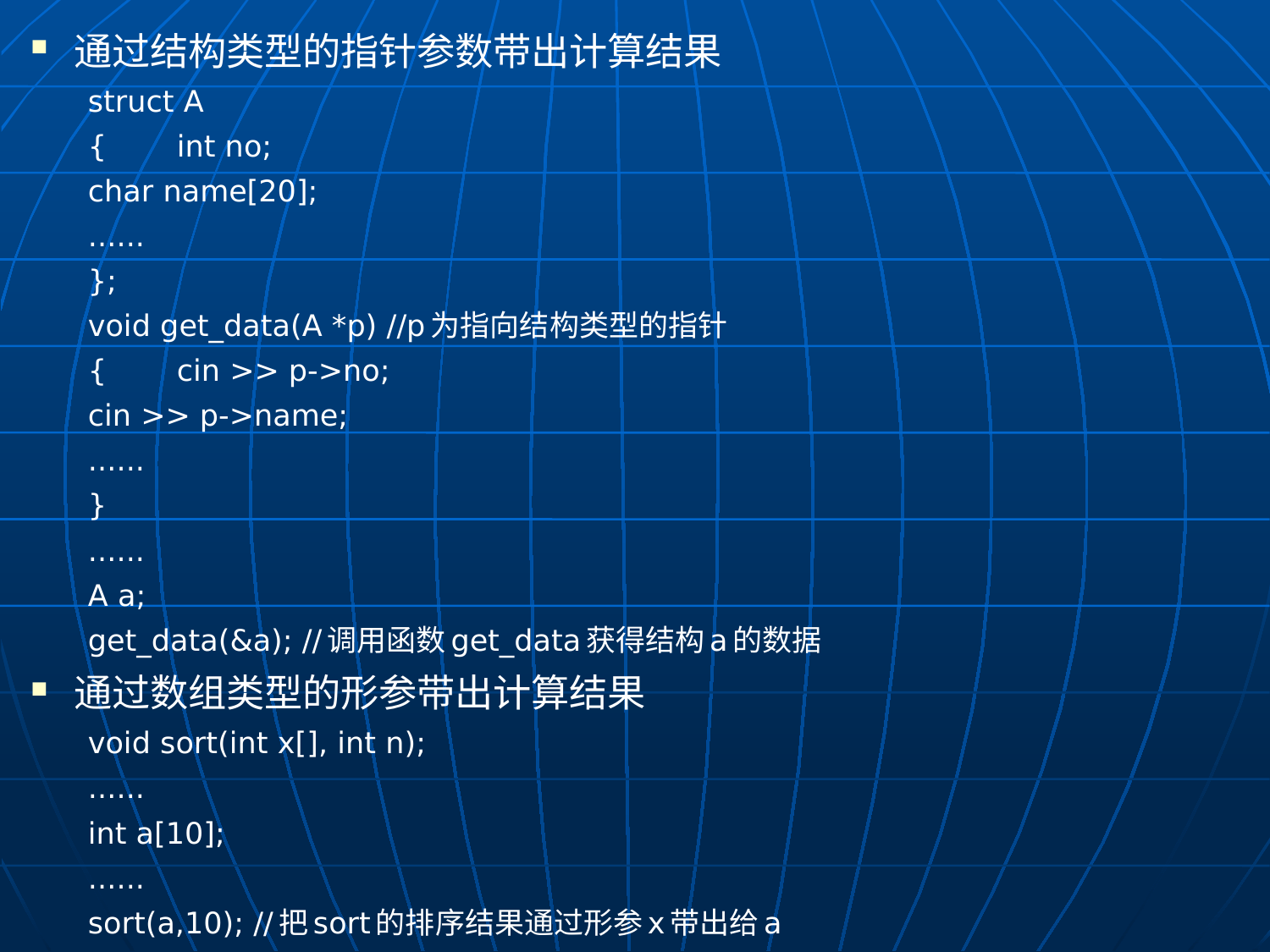

通过结构类型的指针参数带出计算结果
struct A
{	int no;
	char name[20];
	......
};
void get_data(A *p) //p为指向结构类型的指针
{	cin >> p->no;
	cin >> p->name;
	......
}
......
A a;
get_data(&a); //调用函数get_data获得结构a的数据
通过数组类型的形参带出计算结果
void sort(int x[], int n);
......
int a[10];
......
sort(a,10); //把sort的排序结果通过形参x带出给a
#